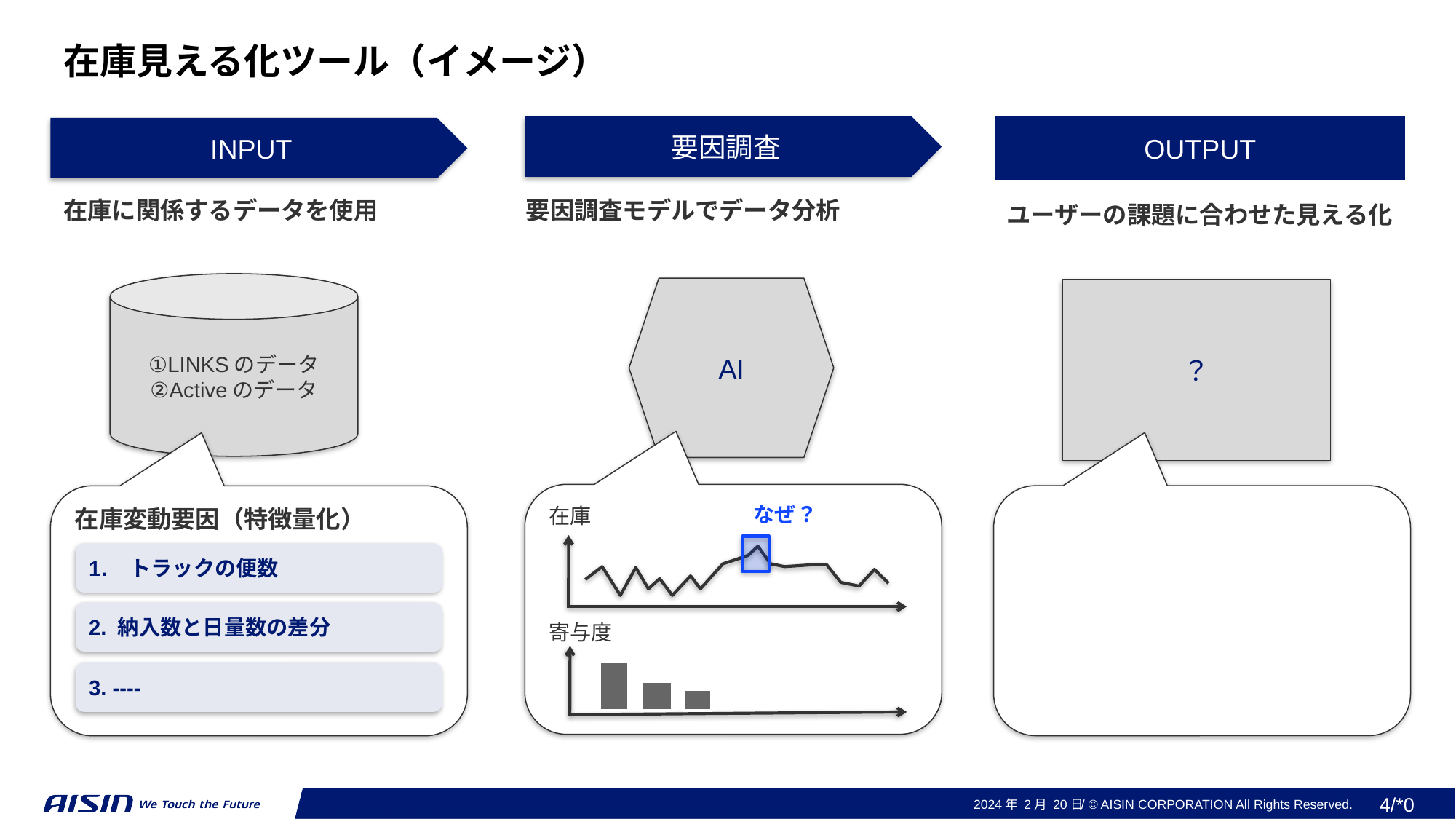

在庫見える化ツール（イメージ）
OUTPUT
要因調査
INPUT
在庫に関係するデータを使用
要因調査モデルでデータ分析
ユーザーの課題に合わせた見える化
①LINKSのデータ
②Activeのデータ
AI
？

なぜ？
在庫
在庫変動要因（特徴量化）

トラックの便数

2. 納入数と日量数の差分
寄与度

3. ----

2024年 2月 20日